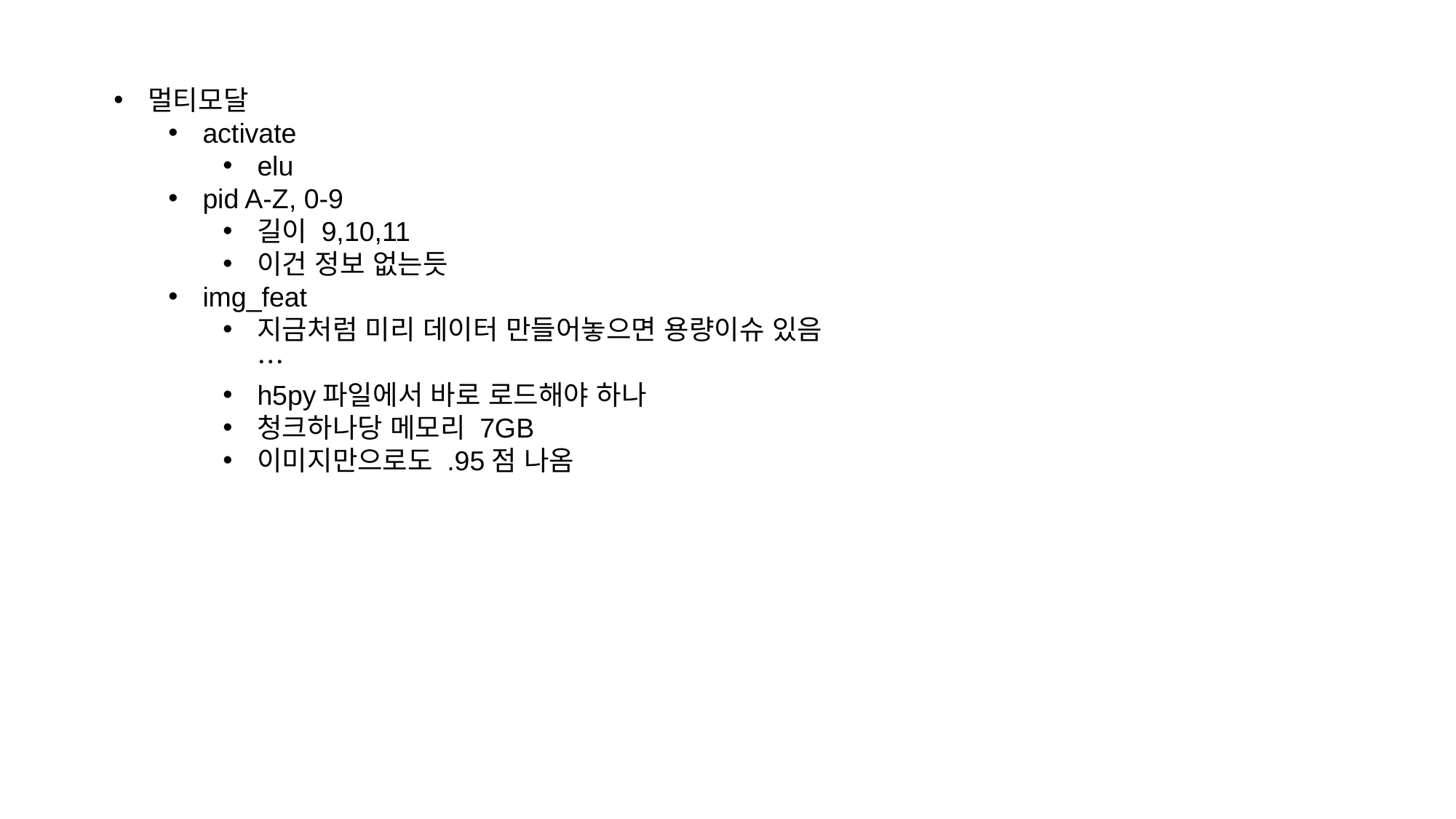

멀티모달
activate
elu
pid A-Z, 0-9
길이 9,10,11
이건 정보 없는듯
img_feat
지금처럼 미리 데이터 만들어놓으면 용량이슈 있음…
h5py파일에서 바로 로드해야 하나
청크하나당 메모리 7GB
이미지만으로도 .95점 나옴